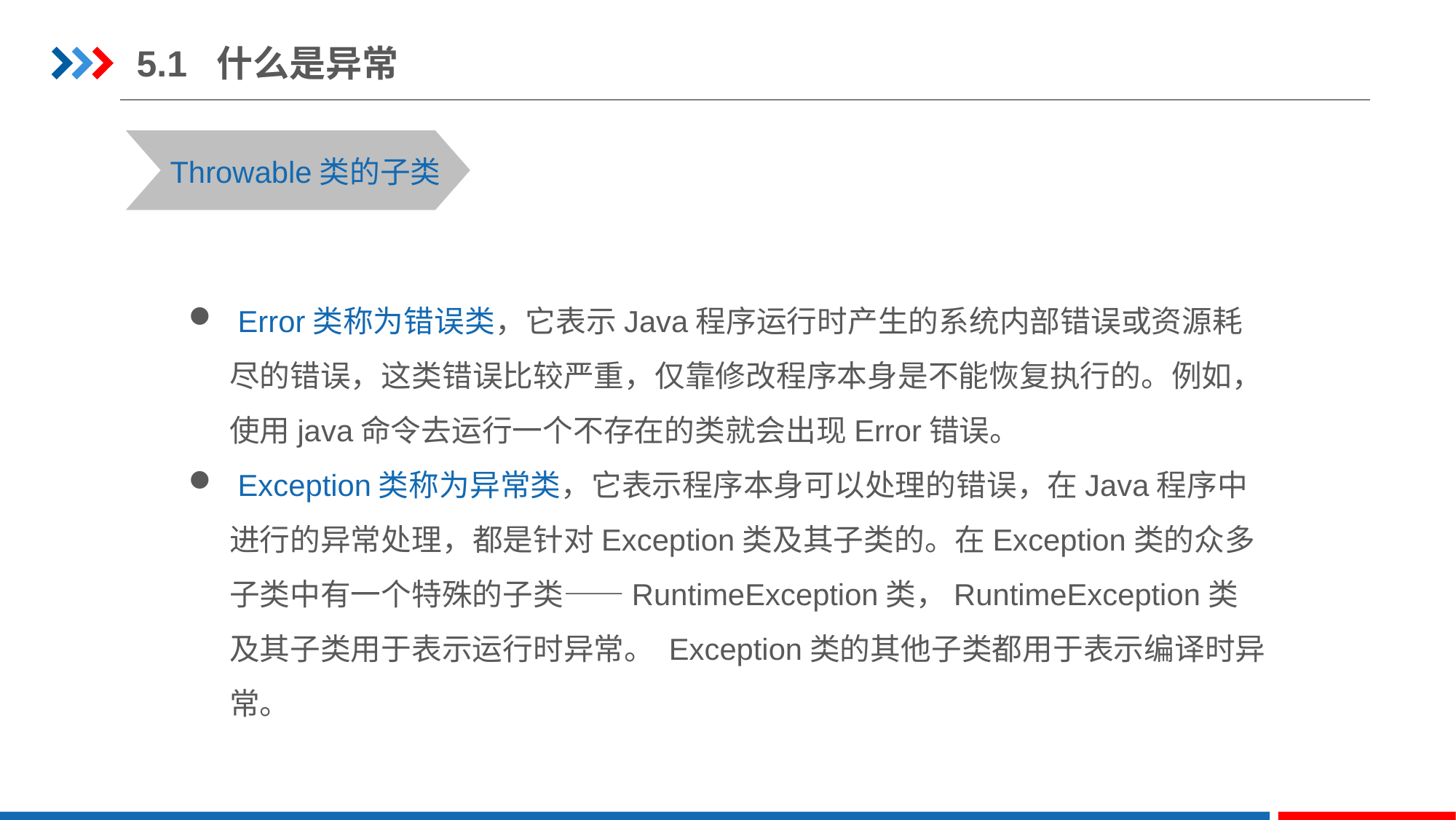

5.1  什么是异常

Throwable类的子类
 Error类称为错误类，它表示Java程序运行时产生的系统内部错误或资源耗尽的错误，这类错误比较严重，仅靠修改程序本身是不能恢复执行的。例如，使用java命令去运行一个不存在的类就会出现Error错误。
 Exception类称为异常类，它表示程序本身可以处理的错误，在Java程序中进行的异常处理，都是针对Exception类及其子类的。在Exception类的众多子类中有一个特殊的子类——RuntimeException类，RuntimeException类及其子类用于表示运行时异常。 Exception类的其他子类都用于表示编译时异常。